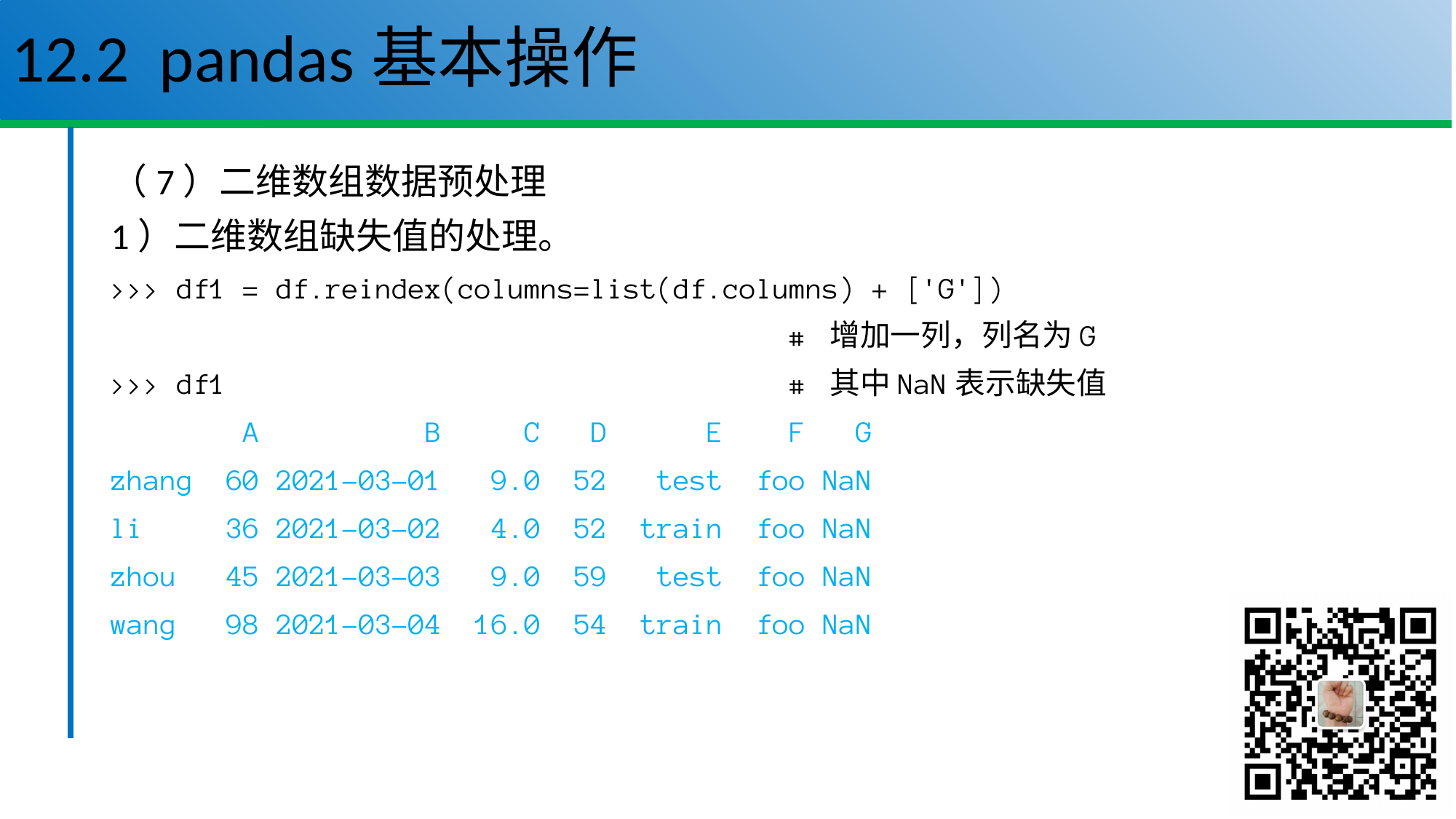

# 12.2  pandas基本操作
（7）二维数组数据预处理
1）二维数组缺失值的处理。
>>> df1 = df.reindex(columns=list(df.columns) + ['G'])
                                         # 增加一列，列名为G
>>> df1                                  # 其中NaN表示缺失值
        A          B     C   D      E    F   G
zhang  60 2021-03-01   9.0  52   test  foo NaN
li     36 2021-03-02   4.0  52  train  foo NaN
zhou   45 2021-03-03   9.0  59   test  foo NaN
wang   98 2021-03-04  16.0  54  train  foo NaN
62